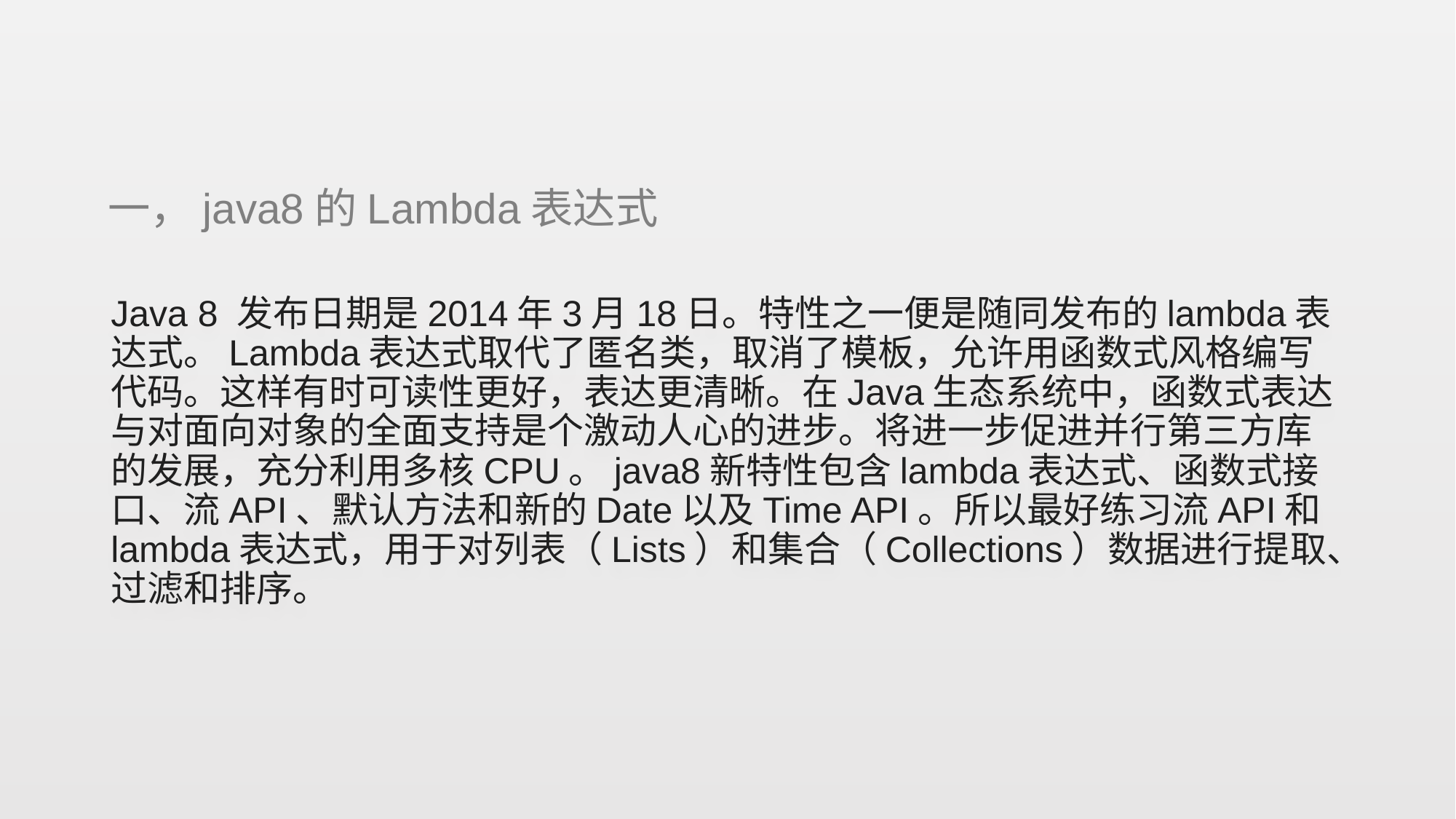

一，java8的Lambda表达式
# Java 8 发布日期是2014年3月18日。特性之一便是随同发布的lambda表达式。Lambda表达式取代了匿名类，取消了模板，允许用函数式风格编写代码。这样有时可读性更好，表达更清晰。在Java生态系统中，函数式表达与对面向对象的全面支持是个激动人心的进步。将进一步促进并行第三方库的发展，充分利用多核CPU。java8新特性包含lambda表达式、函数式接口、流API、默认方法和新的Date以及Time API。所以最好练习流API和lambda表达式，用于对列表（Lists）和集合（Collections）数据进行提取、过滤和排序。